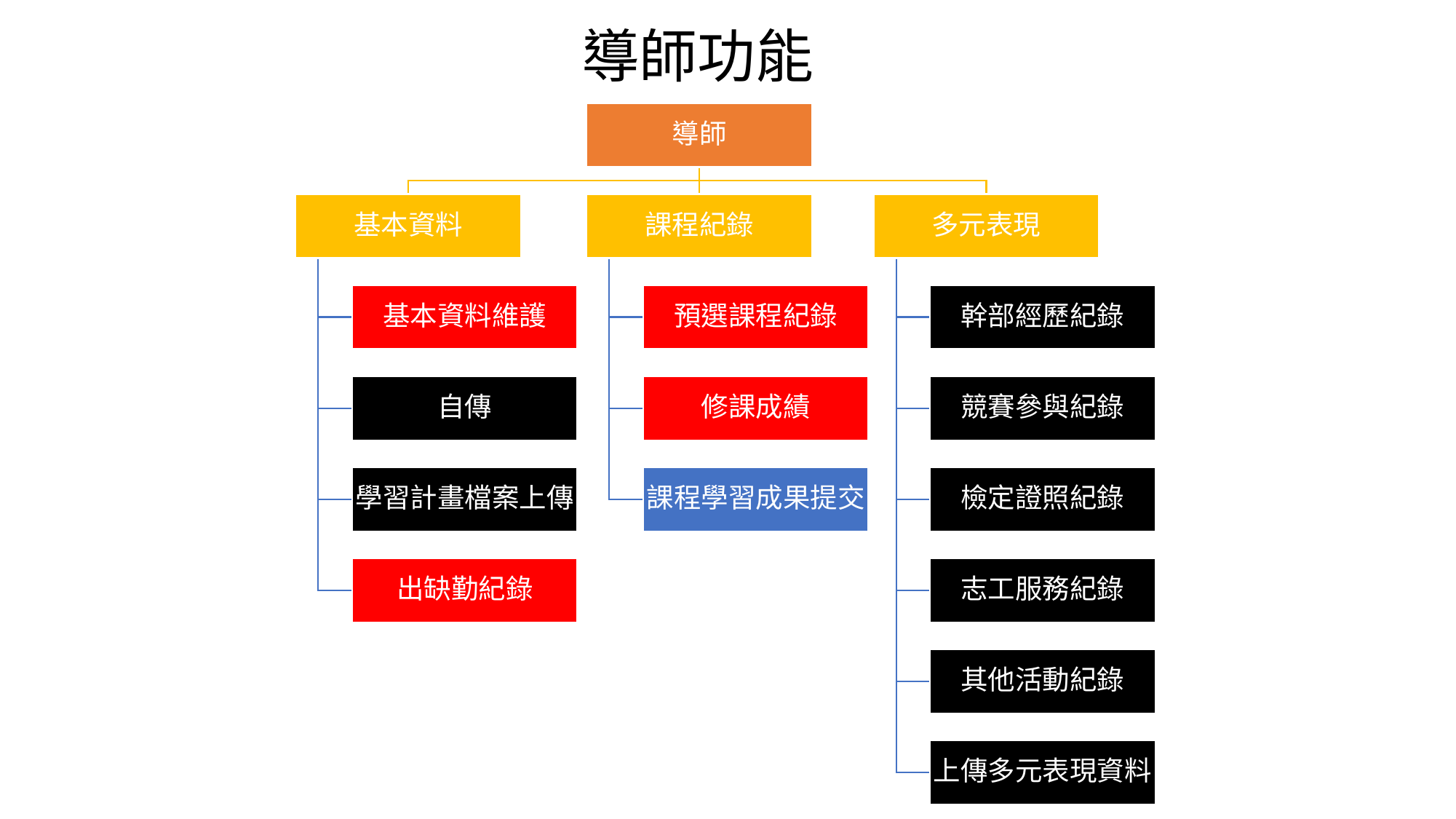

# 導師功能
導師
基本資料
基本資料維護
自傳
學習計畫檔案上傳
出缺勤紀錄
課程紀錄
預選課程紀錄
修課成績
課程學習成果提交
多元表現
幹部經歷紀錄
競賽參與紀錄
檢定證照紀錄
志工服務紀錄
其他活動紀錄
上傳多元表現資料